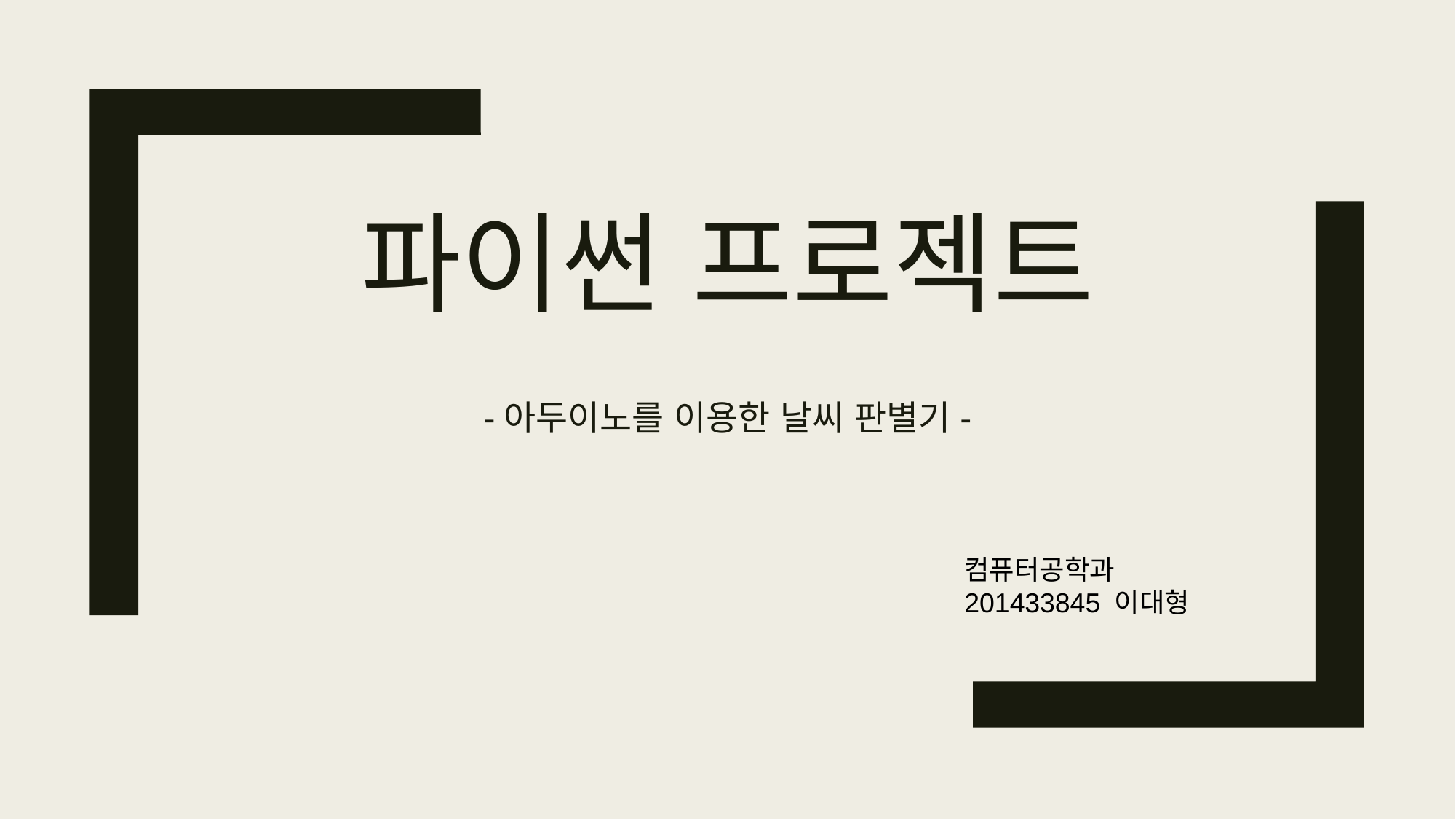

# 파이썬 프로젝트
-아두이노를 이용한 날씨 판별기-
컴퓨터공학과
201433845 이대형